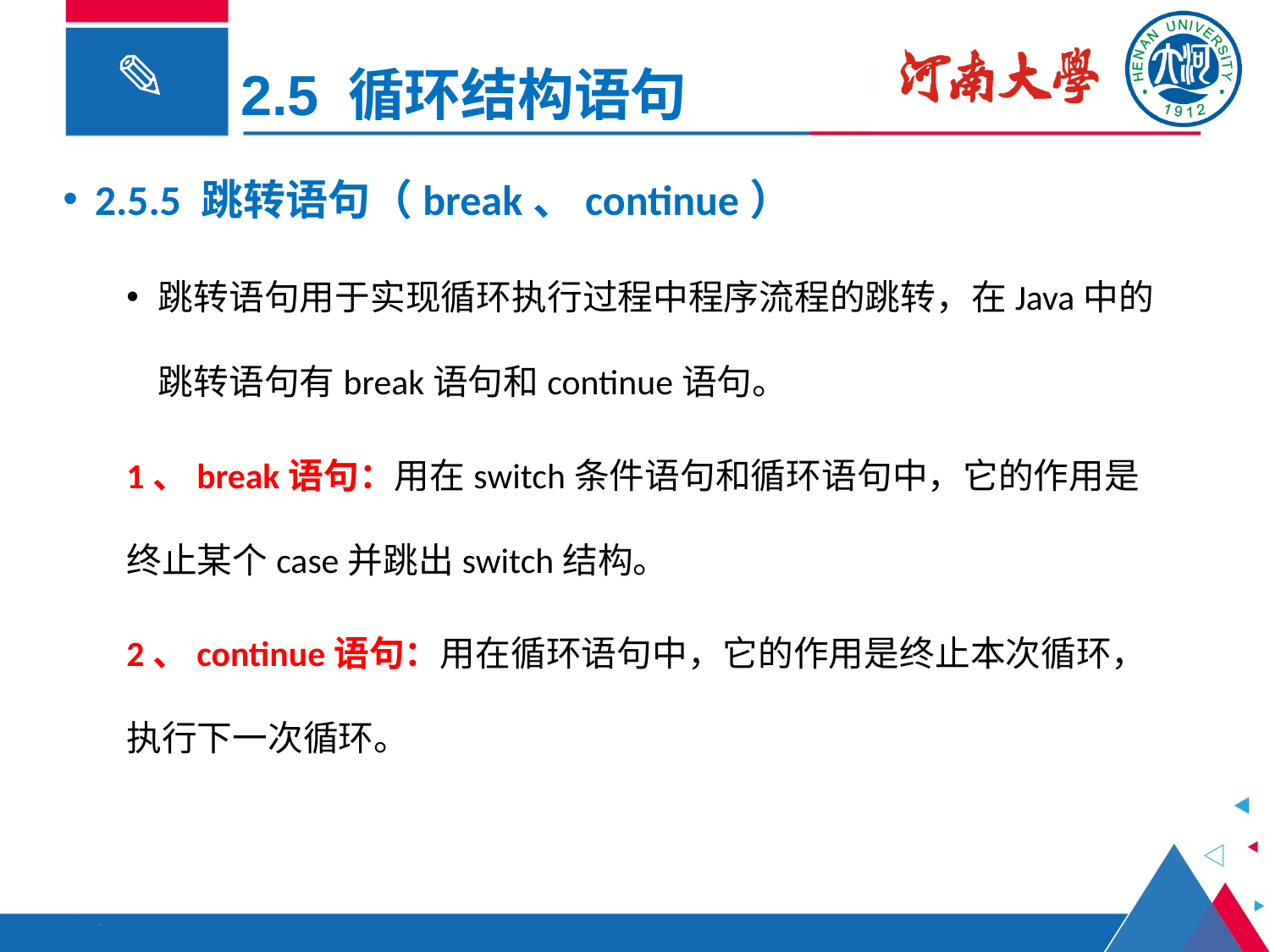

2.5 循环结构语句
2.5.5 跳转语句（break、continue）
跳转语句用于实现循环执行过程中程序流程的跳转，在Java中的跳转语句有break语句和continue语句。
1、break语句：用在switch条件语句和循环语句中，它的作用是终止某个case并跳出switch结构。
2、continue语句：用在循环语句中，它的作用是终止本次循环，执行下一次循环。